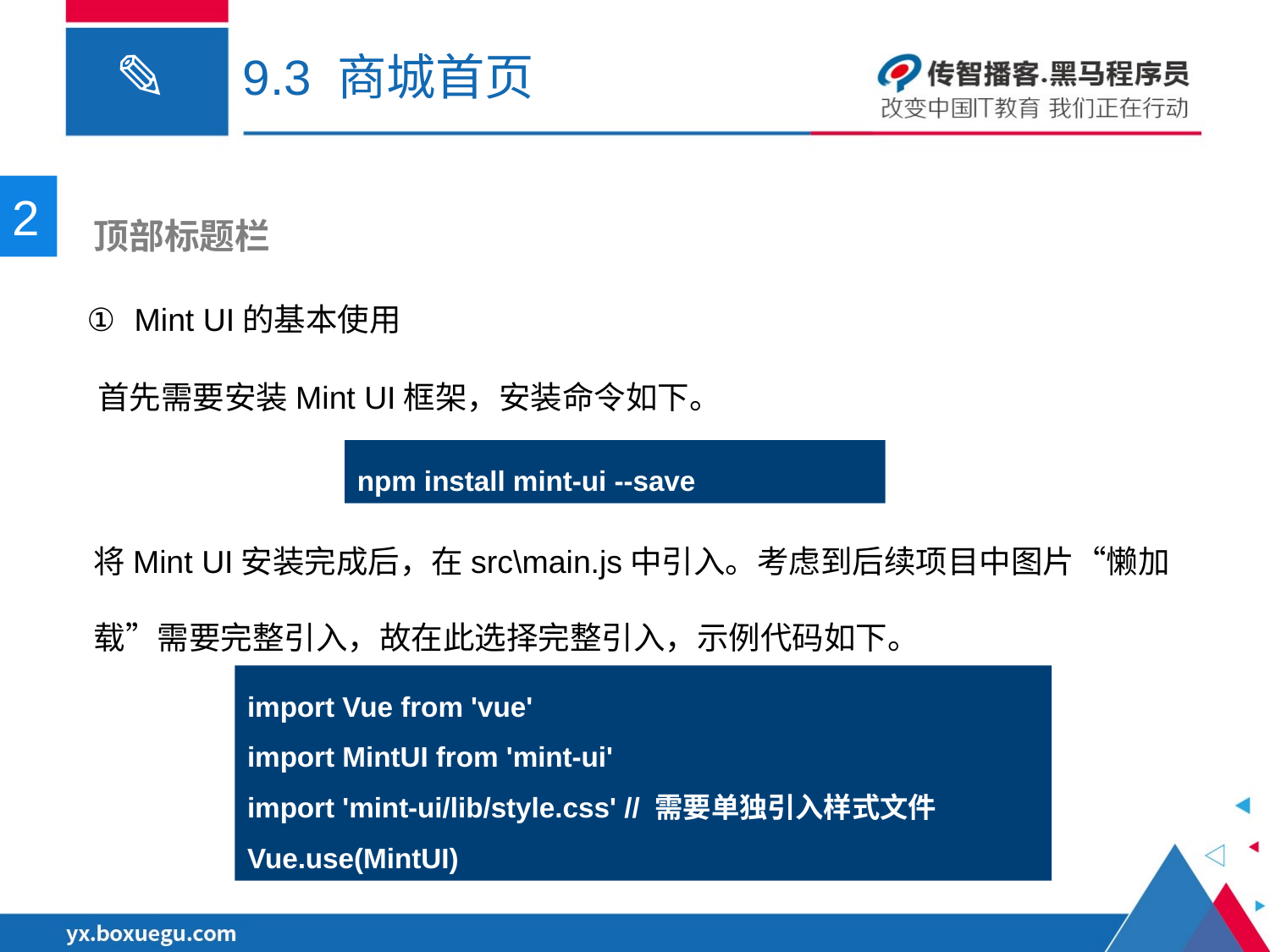

# 9.3 商城首页

2
  顶部标题栏
Mint UI的基本使用
首先需要安装Mint UI框架，安装命令如下。
npm install mint-ui --save
将Mint UI安装完成后，在src\main.js中引入。考虑到后续项目中图片“懒加载”需要完整引入，故在此选择完整引入，示例代码如下。
import Vue from 'vue'
import MintUI from 'mint-ui'
import 'mint-ui/lib/style.css' // 需要单独引入样式文件
Vue.use(MintUI)